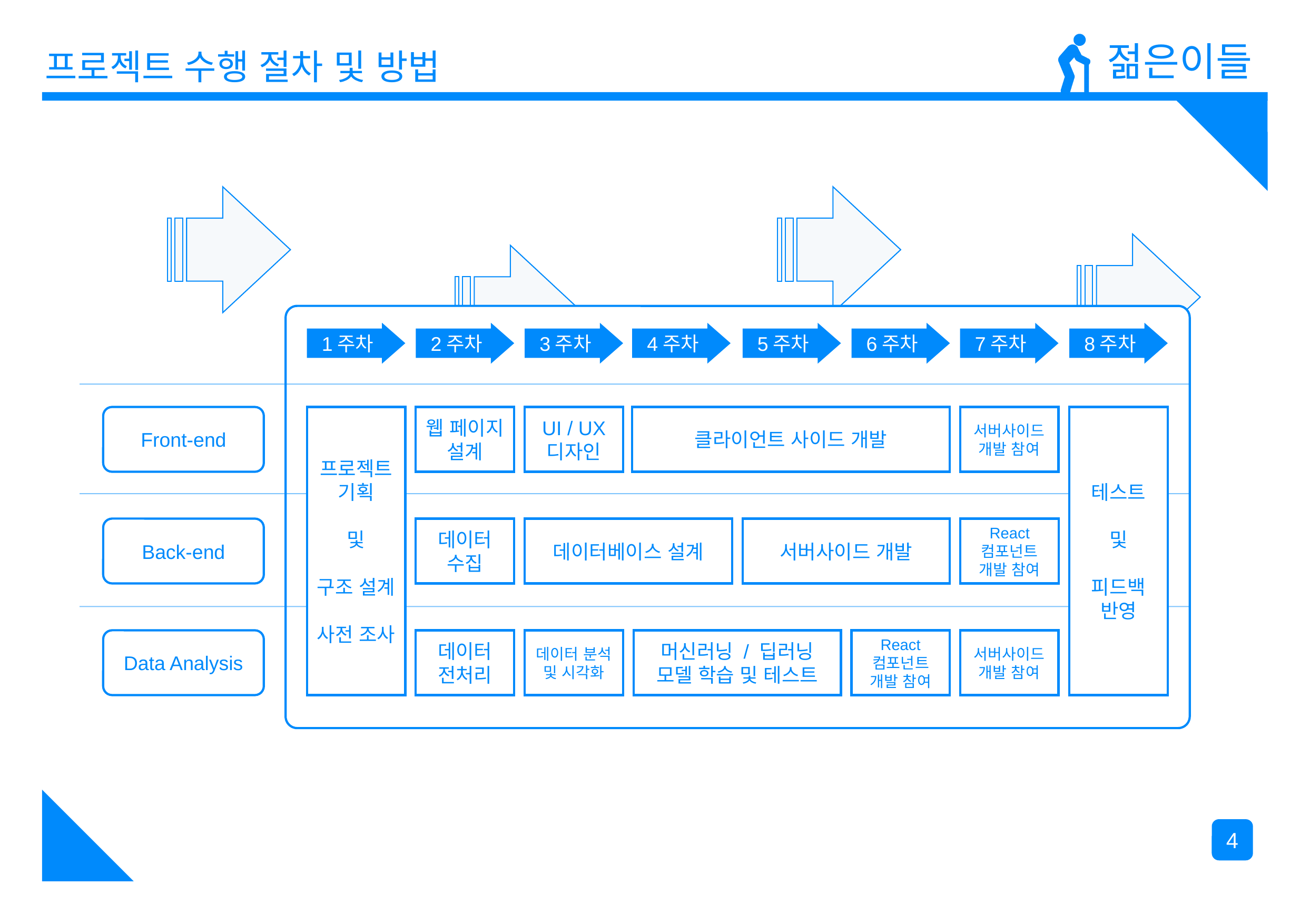

프로젝트 수행 절차 및 방법

1주차
2주차
3주차
4주차
5주차
6주차
7주차
8주차
웹 페이지
설계
UI / UX 디자인
클라이언트 사이드 개발
서버사이드
개발 참여
Front-end
프로젝트
기획

및

구조 설계

사전 조사
테스트

및

피드백
반영
Back-end
데이터 수집
데이터베이스 설계
서버사이드 개발
React 컴포넌트 개발 참여
Data Analysis
데이터
전처리
데이터 분석 및 시각화
머신러닝 / 딥러닝
모델 학습 및 테스트
React 컴포넌트 개발 참여
서버사이드
개발 참여
4